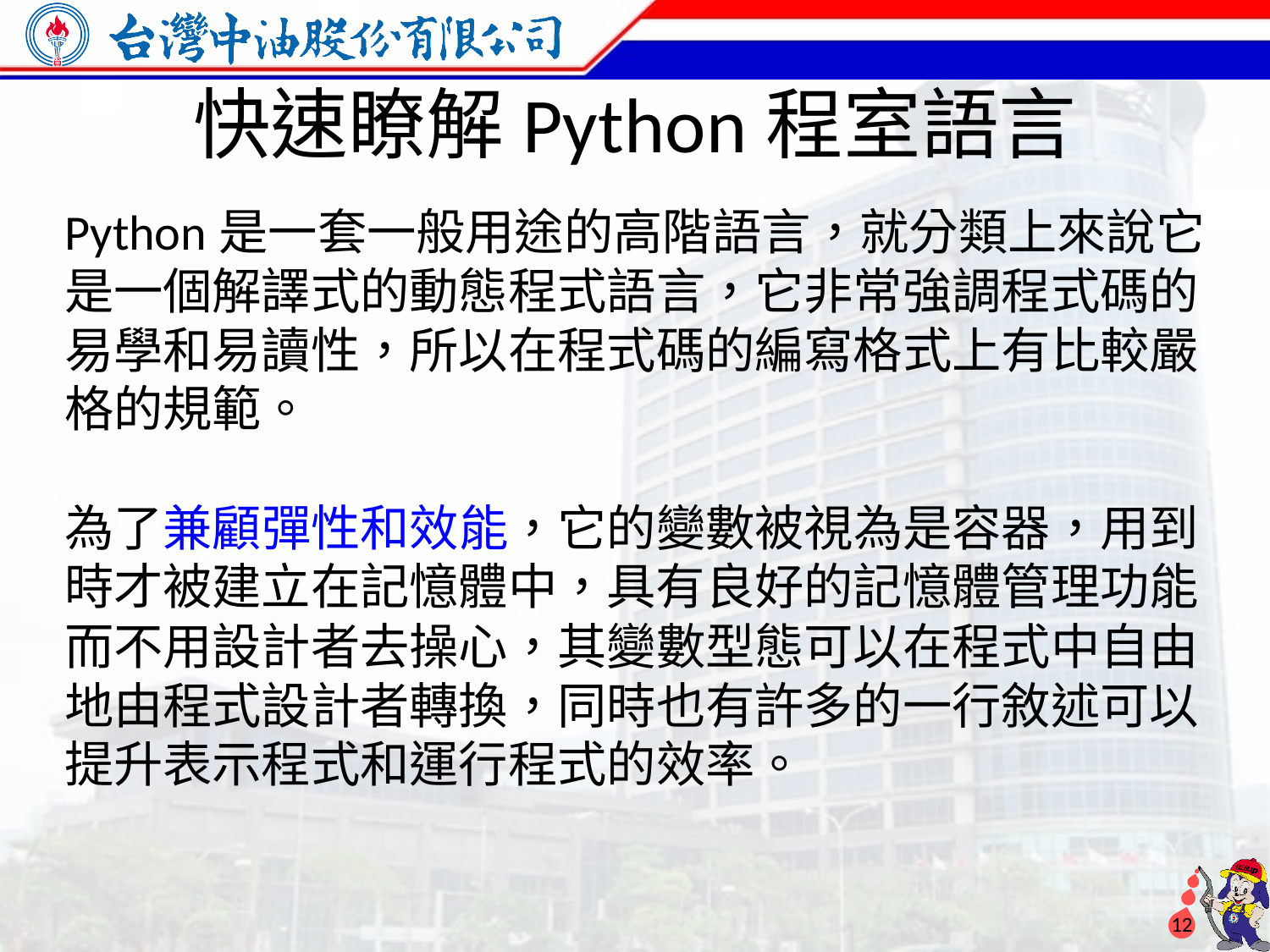

快速瞭解Python程室語言
Python是一套一般用途的高階語言，就分類上來說它是一個解譯式的動態程式語言，它非常強調程式碼的易學和易讀性，所以在程式碼的編寫格式上有比較嚴格的規範。

為了兼顧彈性和效能，它的變數被視為是容器，用到時才被建立在記憶體中，具有良好的記憶體管理功能而不用設計者去操心，其變數型態可以在程式中自由地由程式設計者轉換，同時也有許多的一行敘述可以提升表示程式和運行程式的效率。

12